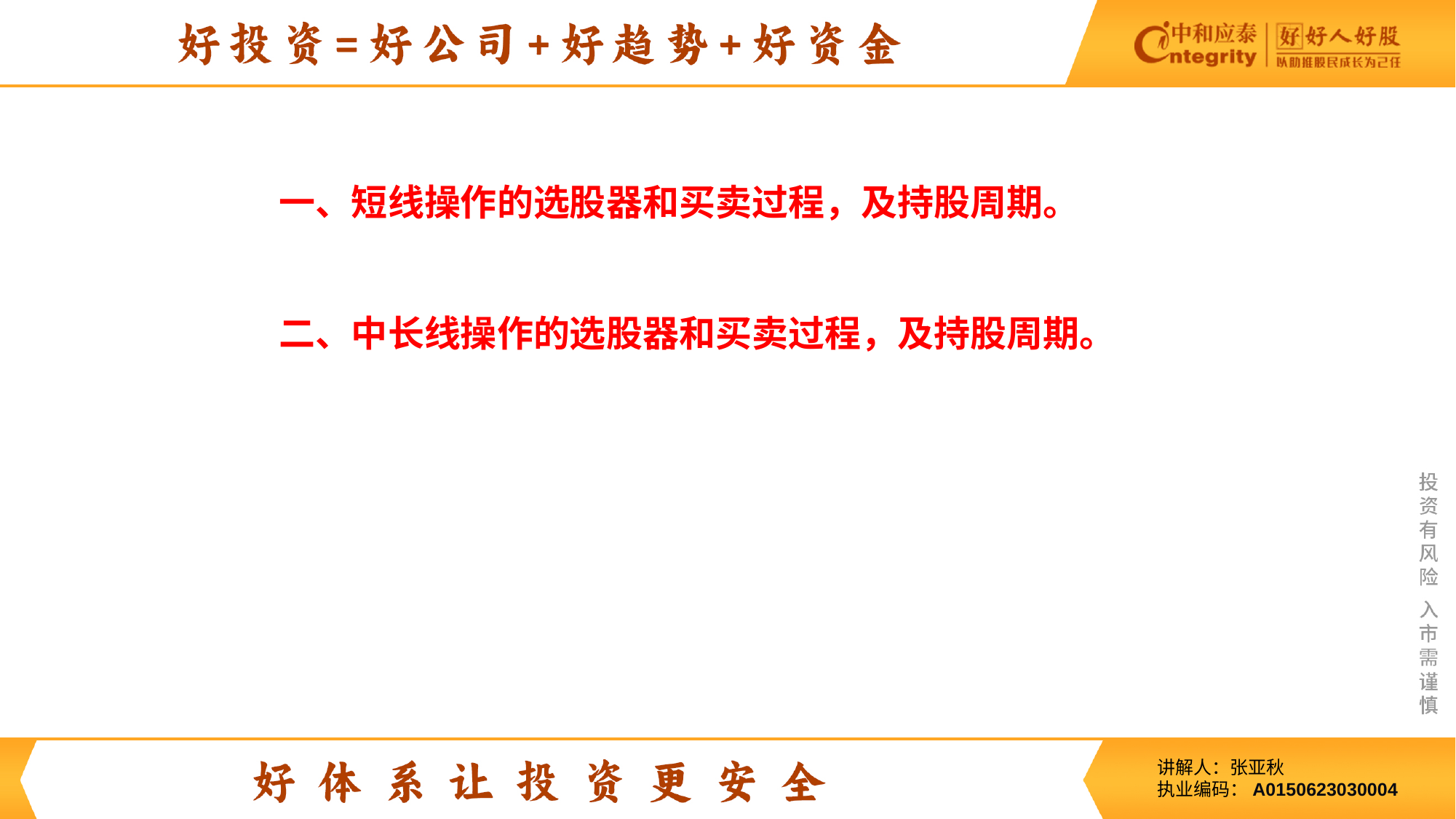

一、短线操作的选股器和买卖过程，及持股周期。

二、中长线操作的选股器和买卖过程，及持股周期。

讲解人：张亚秋
执业编码：A0150623030004